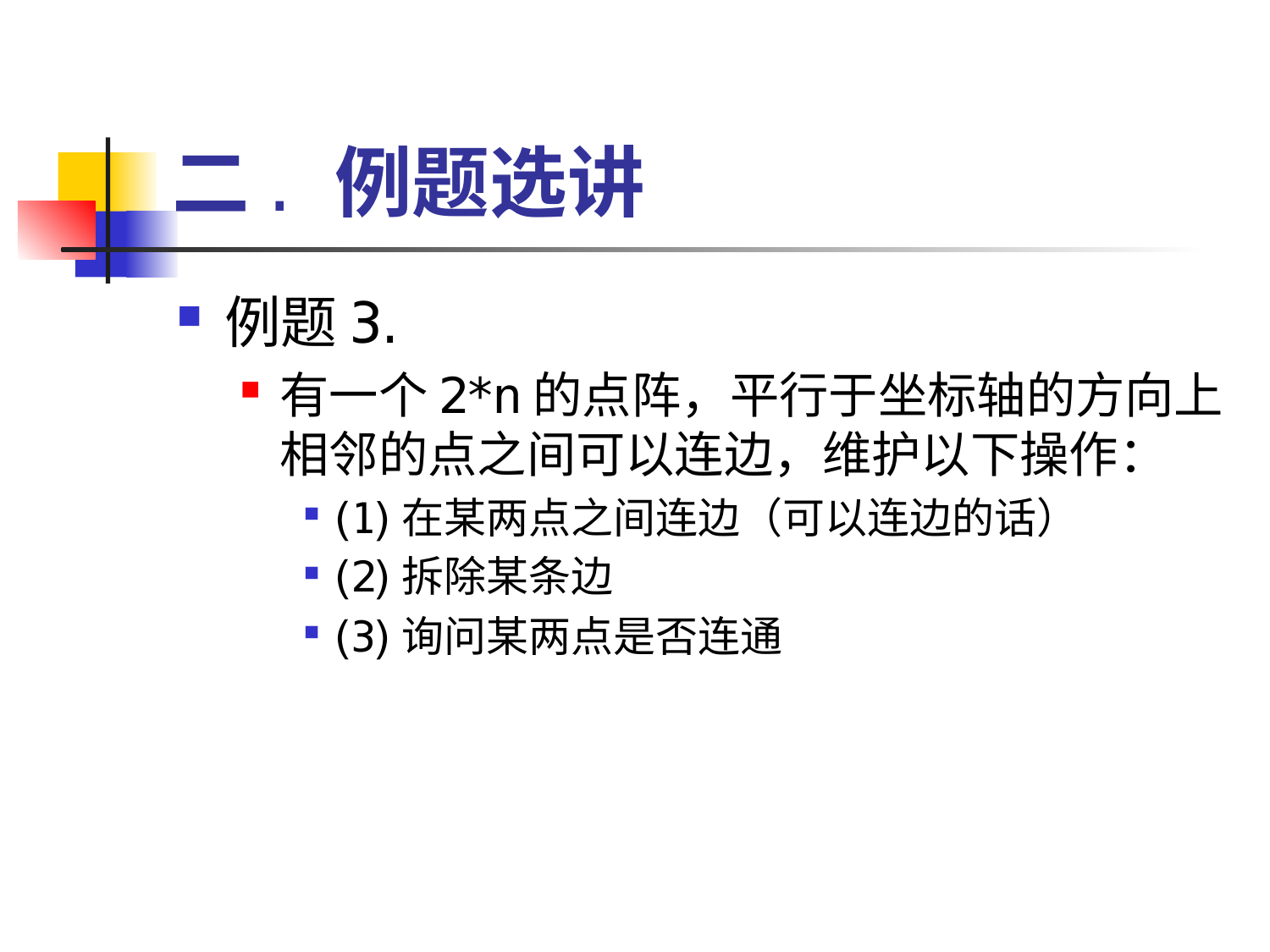

# 二. 例题选讲
例题3.
有一个2*n的点阵，平行于坐标轴的方向上相邻的点之间可以连边，维护以下操作：
(1)在某两点之间连边（可以连边的话）
(2)拆除某条边
(3)询问某两点是否连通